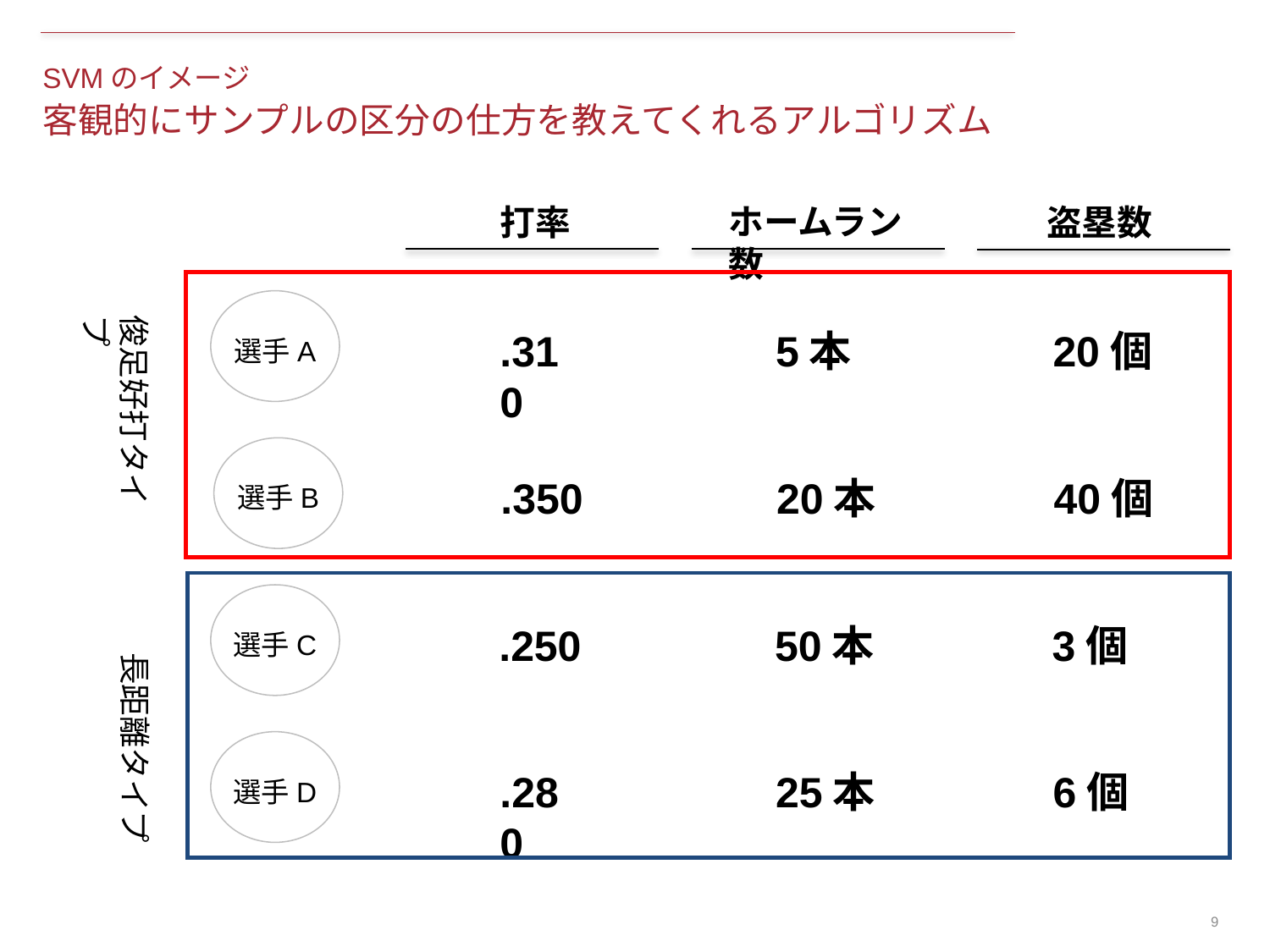

# SVMのイメージ 客観的にサンプルの区分の仕方を教えてくれるアルゴリズム
ホームラン数
打率
盗塁数

選手A
俊足好打タイプ
.310
5本
20個

選手B
.350
20本
40個

選手C
.250
50本
3個
長距離タイプ

選手D
.280
25本
6個
9